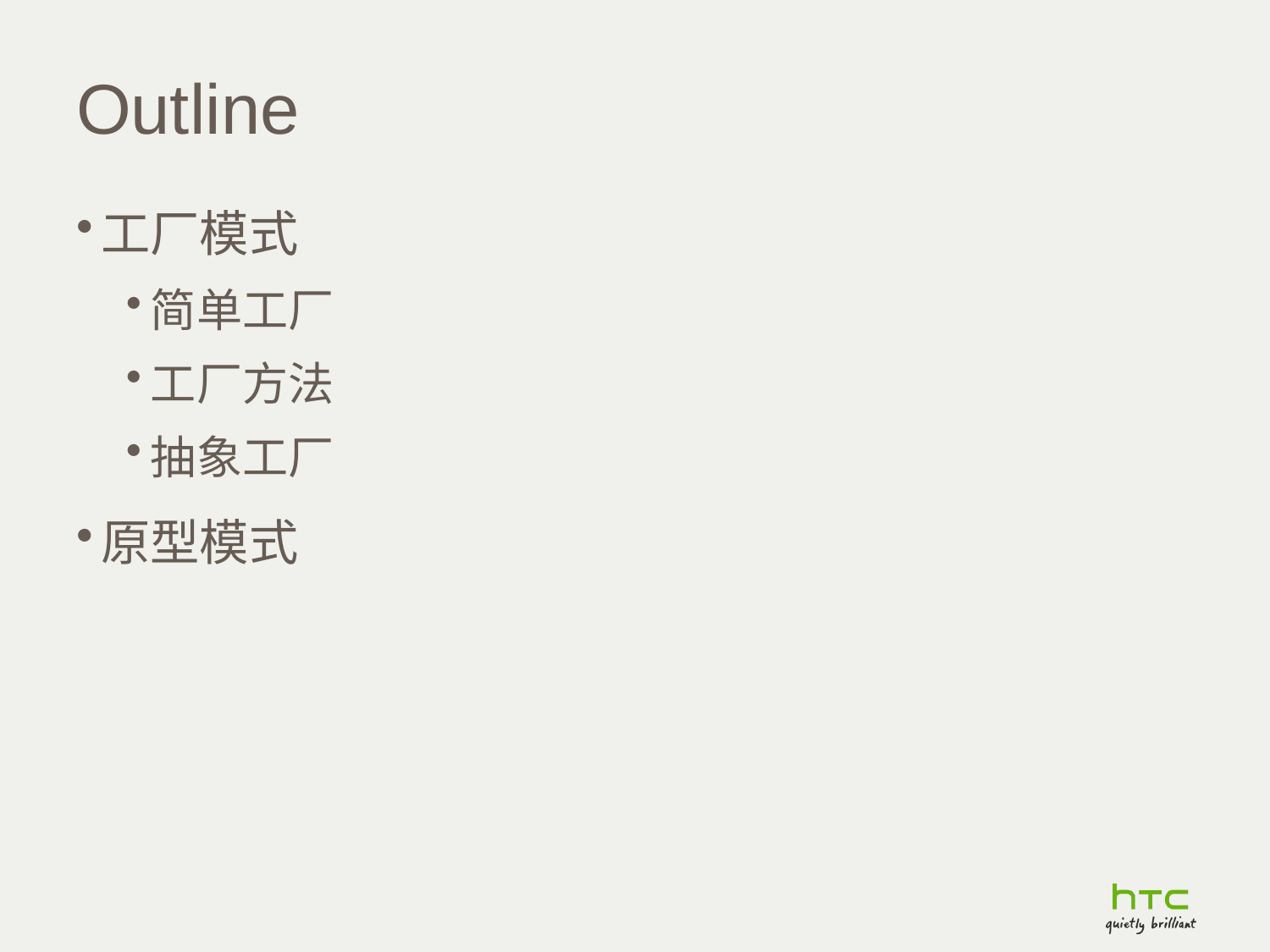

# Outline
工厂模式
简单工厂
工厂方法
抽象工厂
原型模式